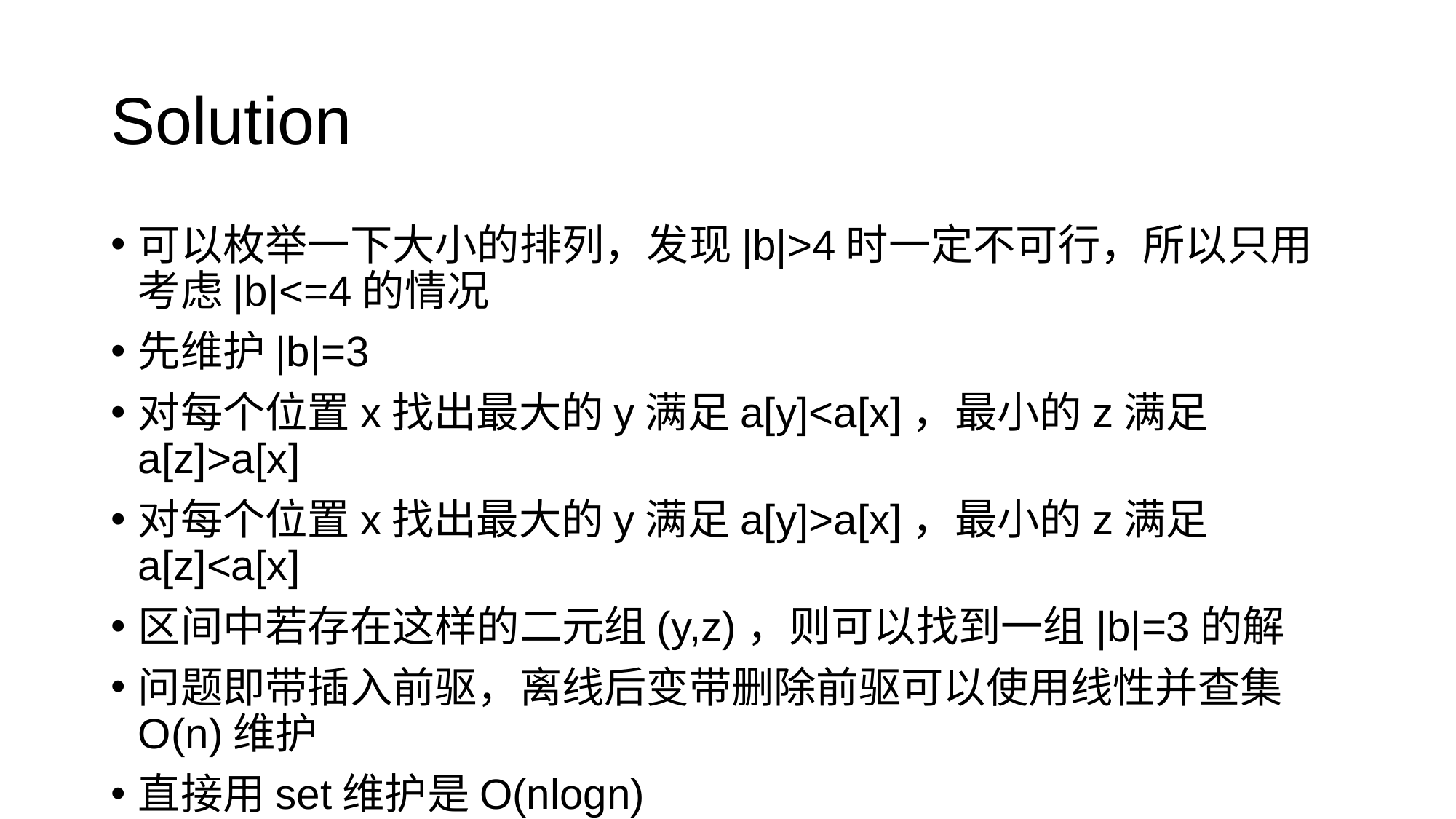

# Solution
可以枚举一下大小的排列，发现|b|>4时一定不可行，所以只用考虑|b|<=4的情况
先维护|b|=3
对每个位置x找出最大的y满足a[y]<a[x]，最小的z满足a[z]>a[x]
对每个位置x找出最大的y满足a[y]>a[x]，最小的z满足a[z]<a[x]
区间中若存在这样的二元组(y,z)，则可以找到一组|b|=3的解
问题即带插入前驱，离线后变带删除前驱可以使用线性并查集O(n)维护
直接用set维护是O(nlogn)